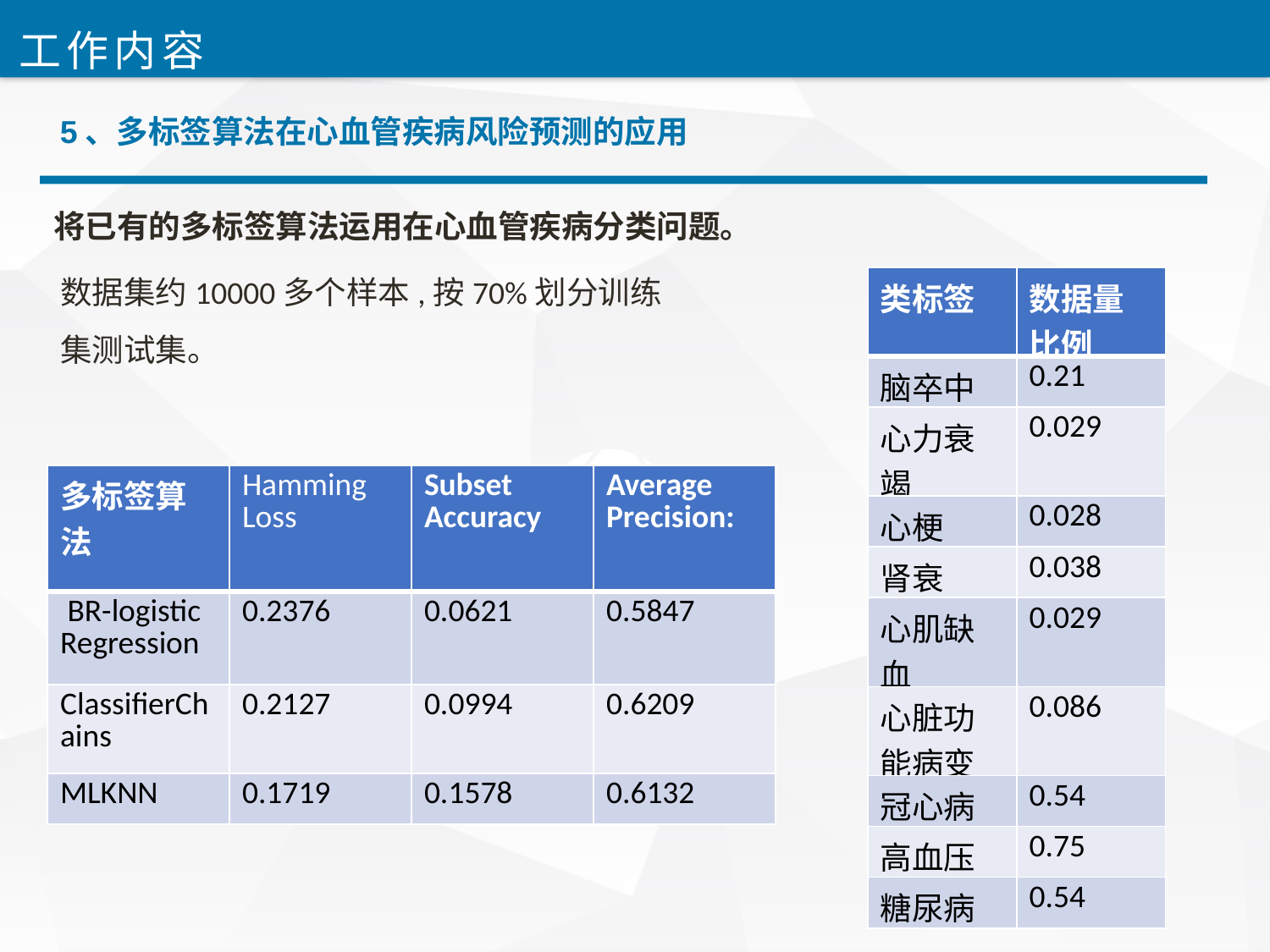

工作内容
5、多标签算法在心血管疾病风险预测的应用

将已有的多标签算法运用在心血管疾病分类问题。
数据集约10000多个样本,按70%划分训练集测试集。
| 类标签 | 数据量比例 |
| --- | --- |
| 脑卒中 | 0.21 |
| 心力衰竭 | 0.029 |
| 心梗 | 0.028 |
| 肾衰 | 0.038 |
| 心肌缺血 | 0.029 |
| 心脏功能病变 | 0.086 |
| 冠心病 | 0.54 |
| 高血压 | 0.75 |
| 糖尿病 | 0.54 |

| 多标签算法 | Hamming Loss | Subset Accuracy | Average Precision: |
| --- | --- | --- | --- |
| BR-logistic Regression | 0.2376 | 0.0621 | 0.5847 |
| ClassifierChains | 0.2127 | 0.0994 | 0.6209 |
| MLKNN | 0.1719 | 0.1578 | 0.6132 |